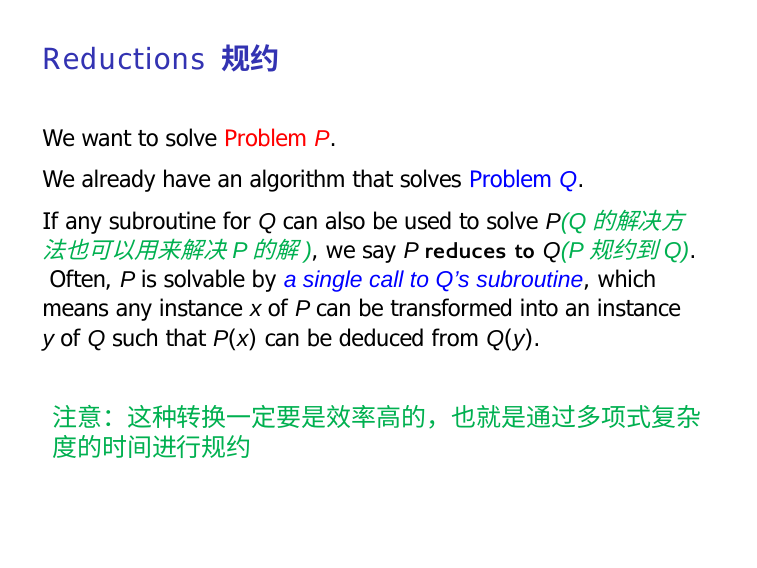

# Reductions 规约
We want to solve Problem P.
We already have an algorithm that solves Problem Q.
If any subroutine for Q can also be used to solve P(Q的解决方法也可以用来解决P的解), we say P reduces to Q(P规约到Q).  Often, P is solvable by a single call to Q’s subroutine, which means any instance x of P can be transformed into an instance y of Q such that P(x) can be deduced from Q(y).
注意：这种转换一定要是效率高的，也就是通过多项式复杂度的时间进行规约